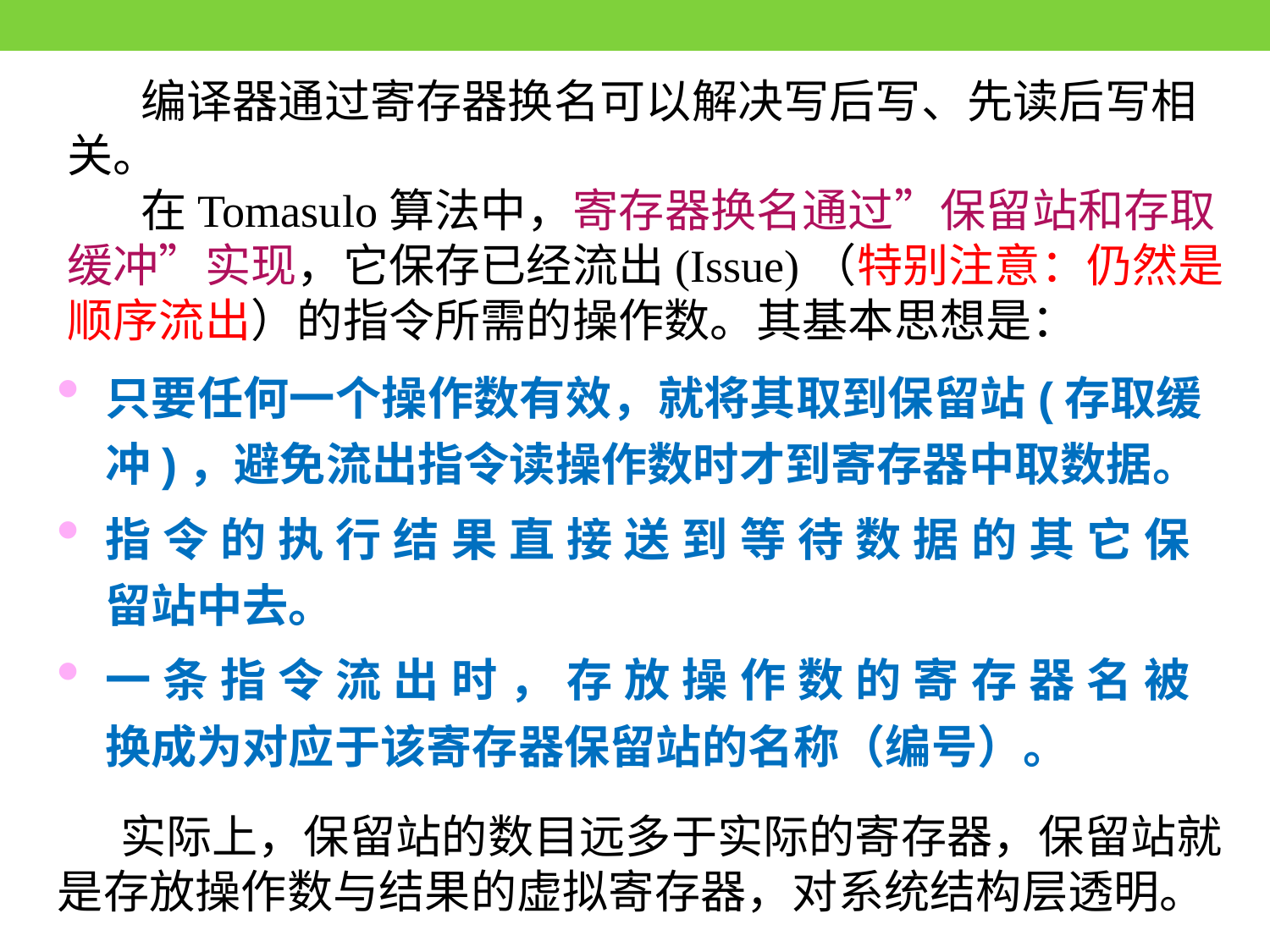

55
      编译器通过寄存器换名可以解决写后写、先读后写相关。
      在Tomasulo算法中，寄存器换名通过”保留站和存取缓冲”实现，它保存已经流出(Issue)（特别注意：仍然是顺序流出）的指令所需的操作数。其基本思想是：
只要任何一个操作数有效，就将其取到保留站(存取缓冲)，避免流出指令读操作数时才到寄存器中取数据。
指令的执行结果直接送到等待数据的其它保
留站中去。
一条指令流出时，存放操作数的寄存器名被
换成为对应于该寄存器保留站的名称（编号）。

     实际上，保留站的数目远多于实际的寄存器，保留站就是存放操作数与结果的虚拟寄存器，对系统结构层透明。